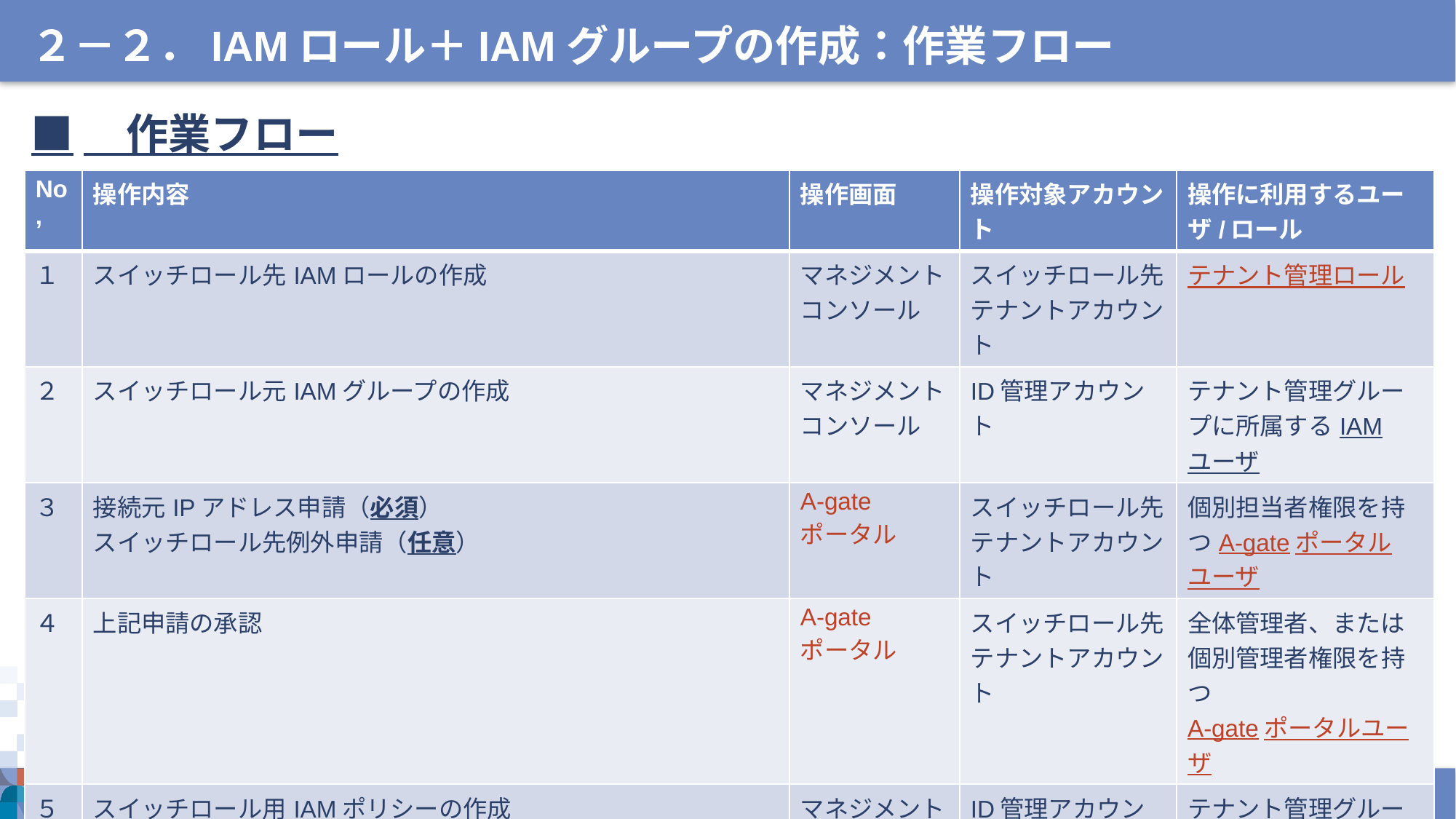

２－２．IAMロール＋IAMグループの作成：作業フロー
■　作業フロー
| No, | 操作内容 | 操作画面 | 操作対象アカウント | 操作に利用するユーザ/ロール |
| --- | --- | --- | --- | --- |
| １ | スイッチロール先IAMロールの作成 | マネジメント コンソール | スイッチロール先 テナントアカウント | テナント管理ロール |
| ２ | スイッチロール元IAMグループの作成 | マネジメント コンソール | ID管理アカウント | テナント管理グループに所属するIAMユーザ |
| ３ | 接続元IPアドレス申請（必須） スイッチロール先例外申請（任意） | A-gate ポータル | スイッチロール先 テナントアカウント | 個別担当者権限を持つA-gateポータルユーザ |
| ４ | 上記申請の承認 | A-gate ポータル | スイッチロール先 テナントアカウント | 全体管理者、または 個別管理者権限を持つ A-gateポータルユーザ |
| ５ | スイッチロール用IAMポリシーの作成 IAMグループへのアタッチ ※３の「スイッチロール先例外申請」が無い場合、３・４と５は順不同 | マネジメント コンソール | ID管理アカウント | テナント管理グループに所属するIAMユーザ |
| ６ | IAMグループへのIAMユーザの追加 | マネジメント コンソール | ID管理アカウント | ID管理グループに 所属するIAMユーザ |